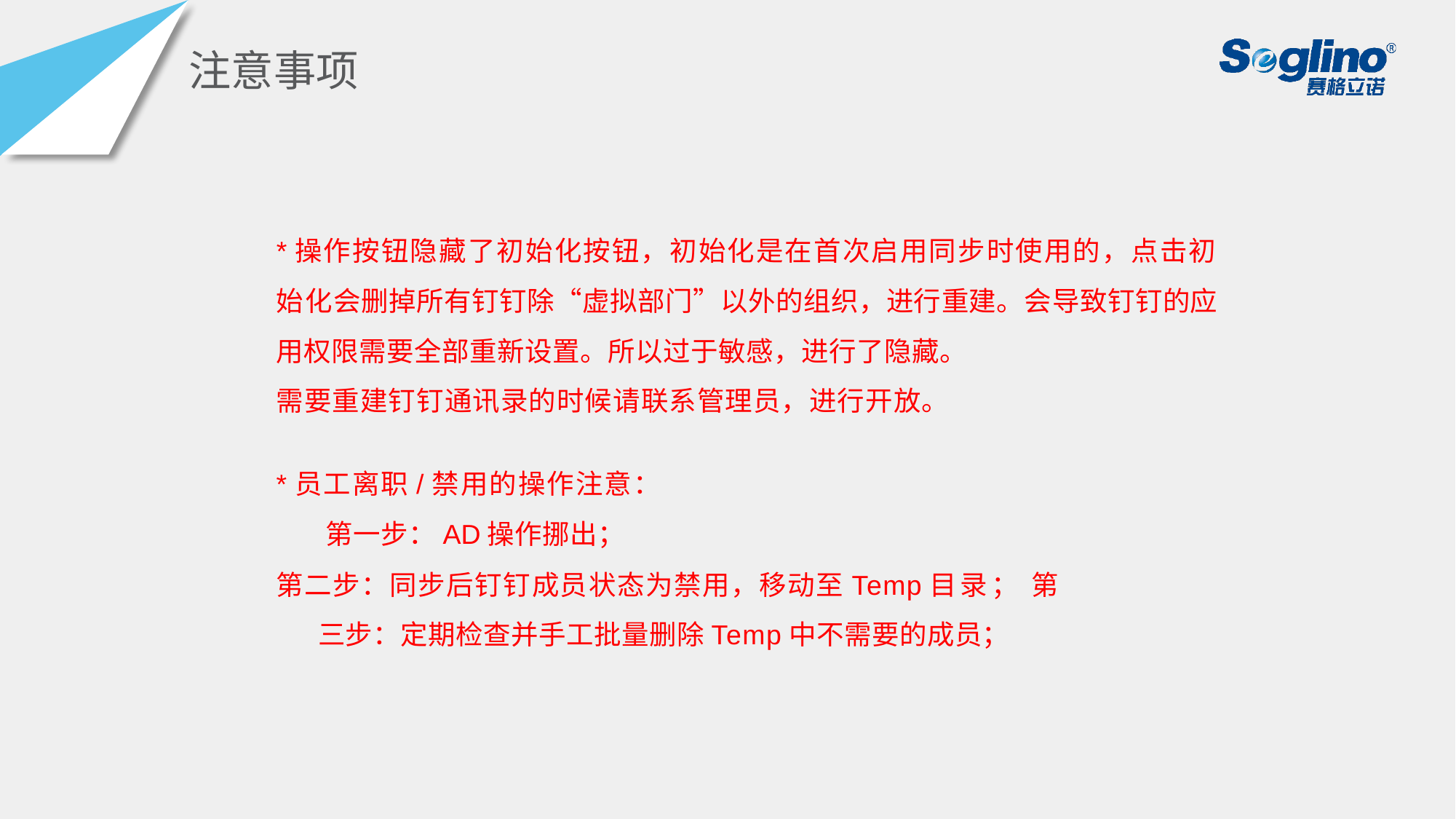

注意事项
*操作按钮隐藏了初始化按钮，初始化是在首次启用同步时使用的，点击初始化会删掉所有钉钉除“虚拟部门”以外的组织，进行重建。会导致钉钉的应用权限需要全部重新设置。所以过于敏感，进行了隐藏。
需要重建钉钉通讯录的时候请联系管理员，进行开放。

*员工离职/禁用的操作注意： 第一步：AD操作挪出；
第二步：同步后钉钉成员状态为禁用，移动至Temp目录； 第三步：定期检查并手工批量删除Temp中不需要的成员；